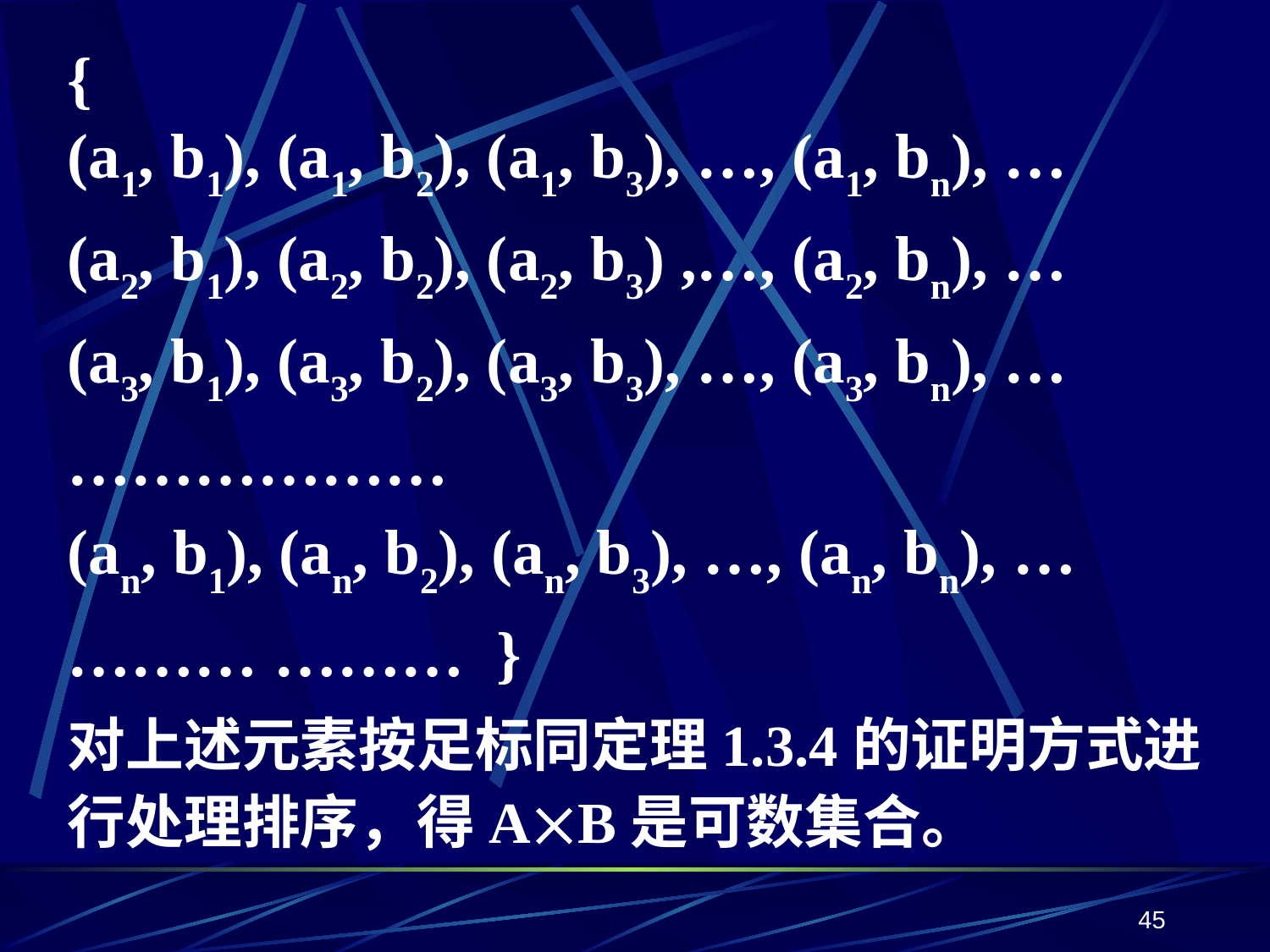

{
(a1, b1), (a1, b2), (a1, b3), …, (a1, bn), …
(a2, b1), (a2, b2), (a2, b3) ,…, (a2, bn), …
(a3, b1), (a3, b2), (a3, b3), …, (a3, bn), …
………………
(an, b1), (an, b2), (an, b3), …, (an, bn), …
……… ………  }
对上述元素按足标同定理1.3.4的证明方式进行处理排序，得A×B是可数集合。

45